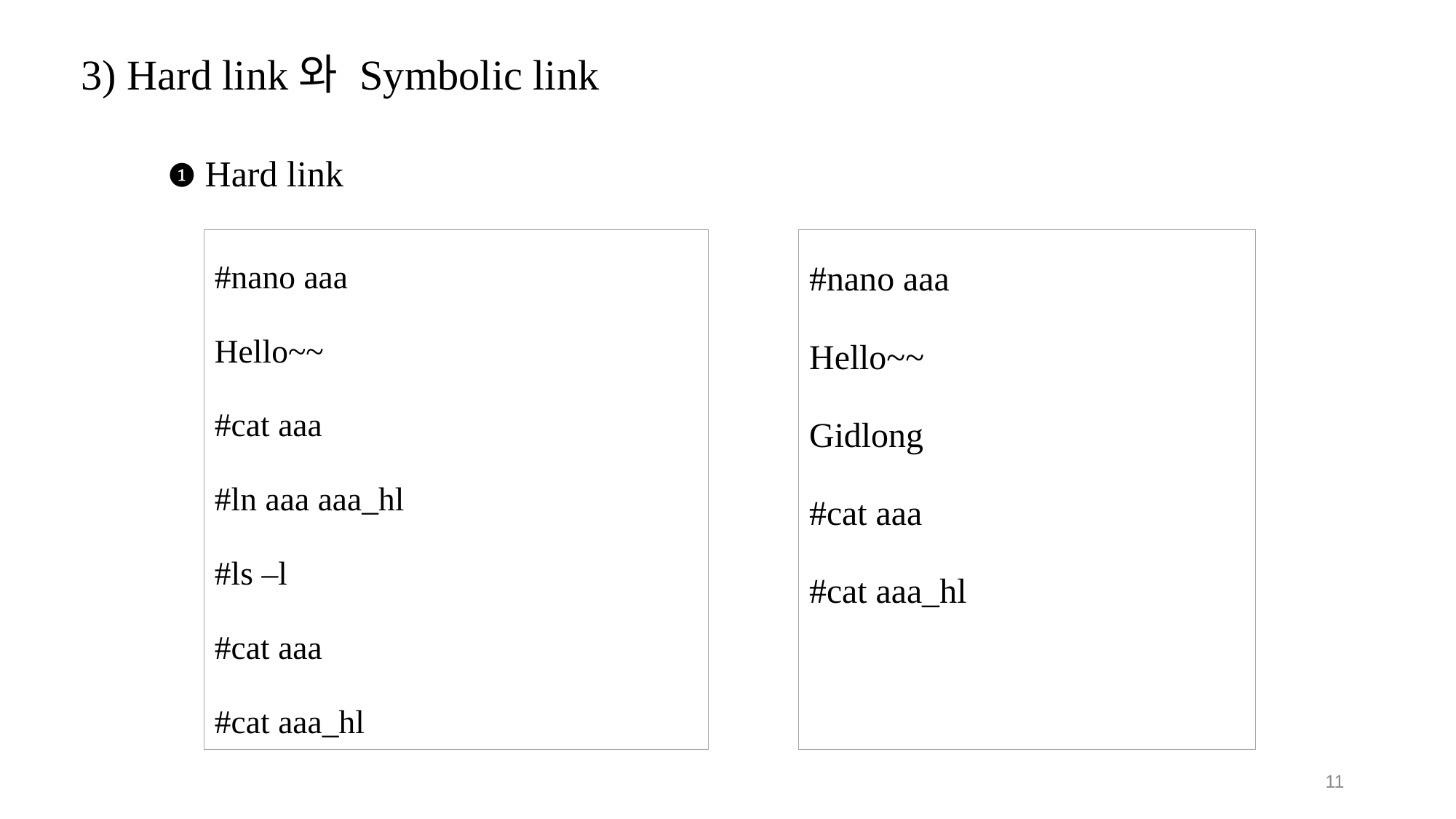

3) Hard link와 Symbolic link
❶ Hard link
#nano aaa
Hello~~
#cat aaa
#ln aaa aaa_hl
#ls –l
#cat aaa
#cat aaa_hl
#nano aaa
Hello~~
Gidlong
#cat aaa
#cat aaa_hl
11